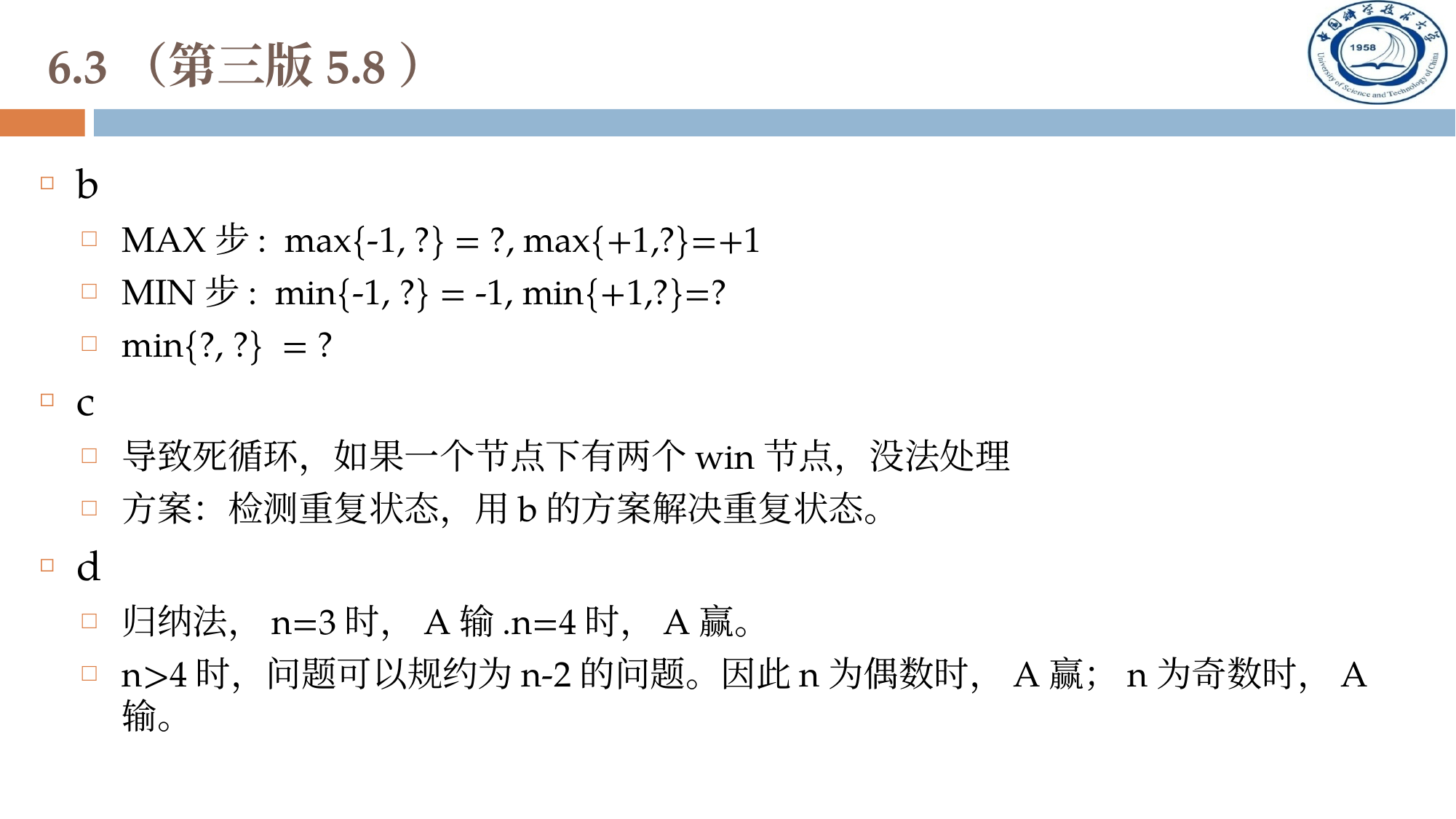

# 6.3（第三版5.8）
b
MAX步:  max{-1, ?} = ?, max{+1,?}=+1
MIN步:  min{-1, ?} = -1, min{+1,?}=?
min{?, ?}  = ?
c
导致死循环，如果一个节点下有两个win节点，没法处理
方案：检测重复状态，用b的方案解决重复状态。
d
归纳法，n=3时，A输.n=4时，A赢。
n>4时，问题可以规约为n-2的问题。因此n为偶数时，A赢；n为奇数时，A输。